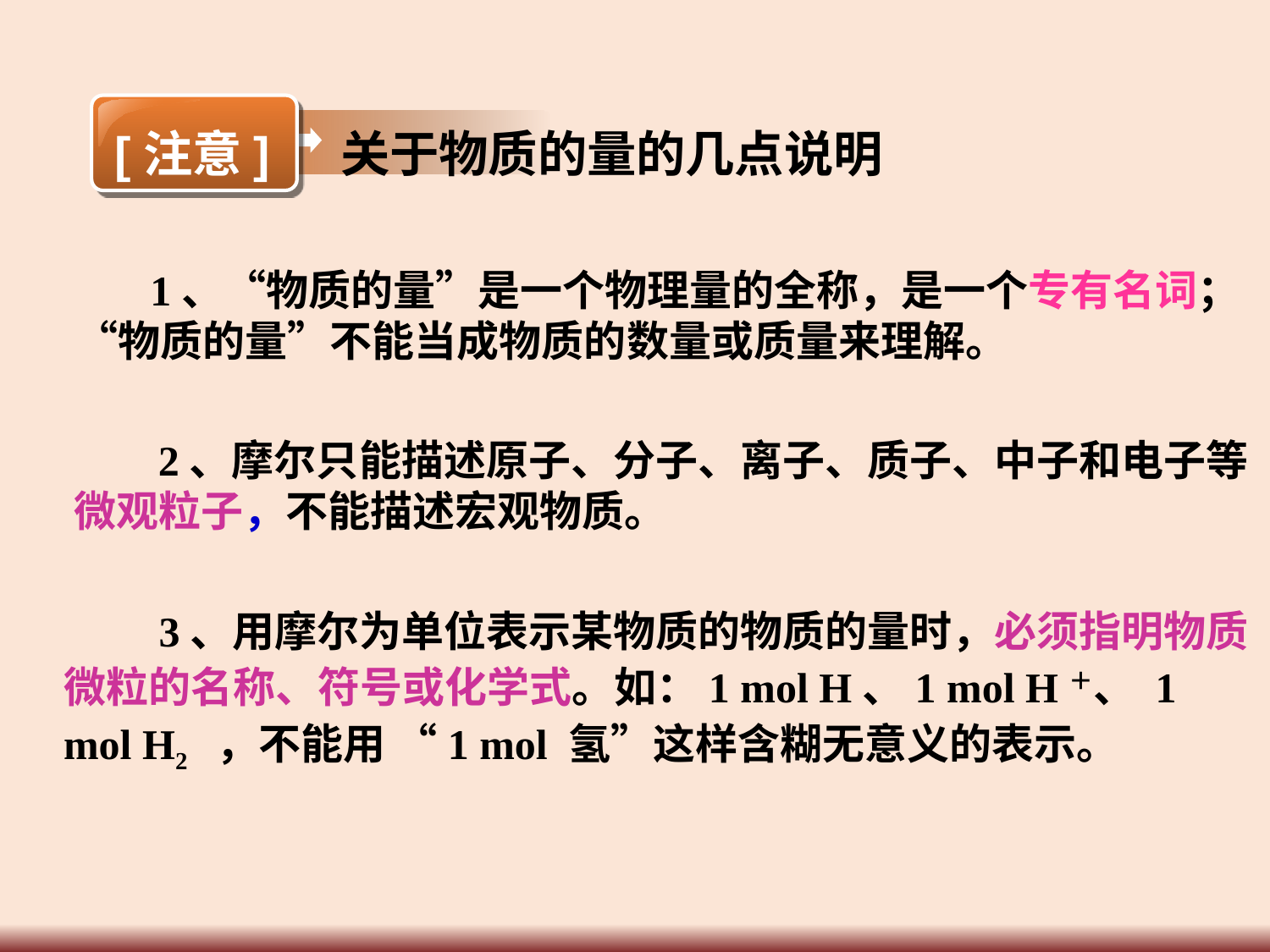

[注意]

关于物质的量的几点说明
       1、“物质的量”是一个物理量的全称，是一个专有名词；“物质的量”不能当成物质的数量或质量来理解。
        2、摩尔只能描述原子、分子、离子、质子、中子和电子等微观粒子，不能描述宏观物质。

         3、用摩尔为单位表示某物质的物质的量时，必须指明物质微粒的名称、符号或化学式。如：1 mol H、1 mol H＋、 1 mol H2   ，不能用 “1 mol 氢”这样含糊无意义的表示。